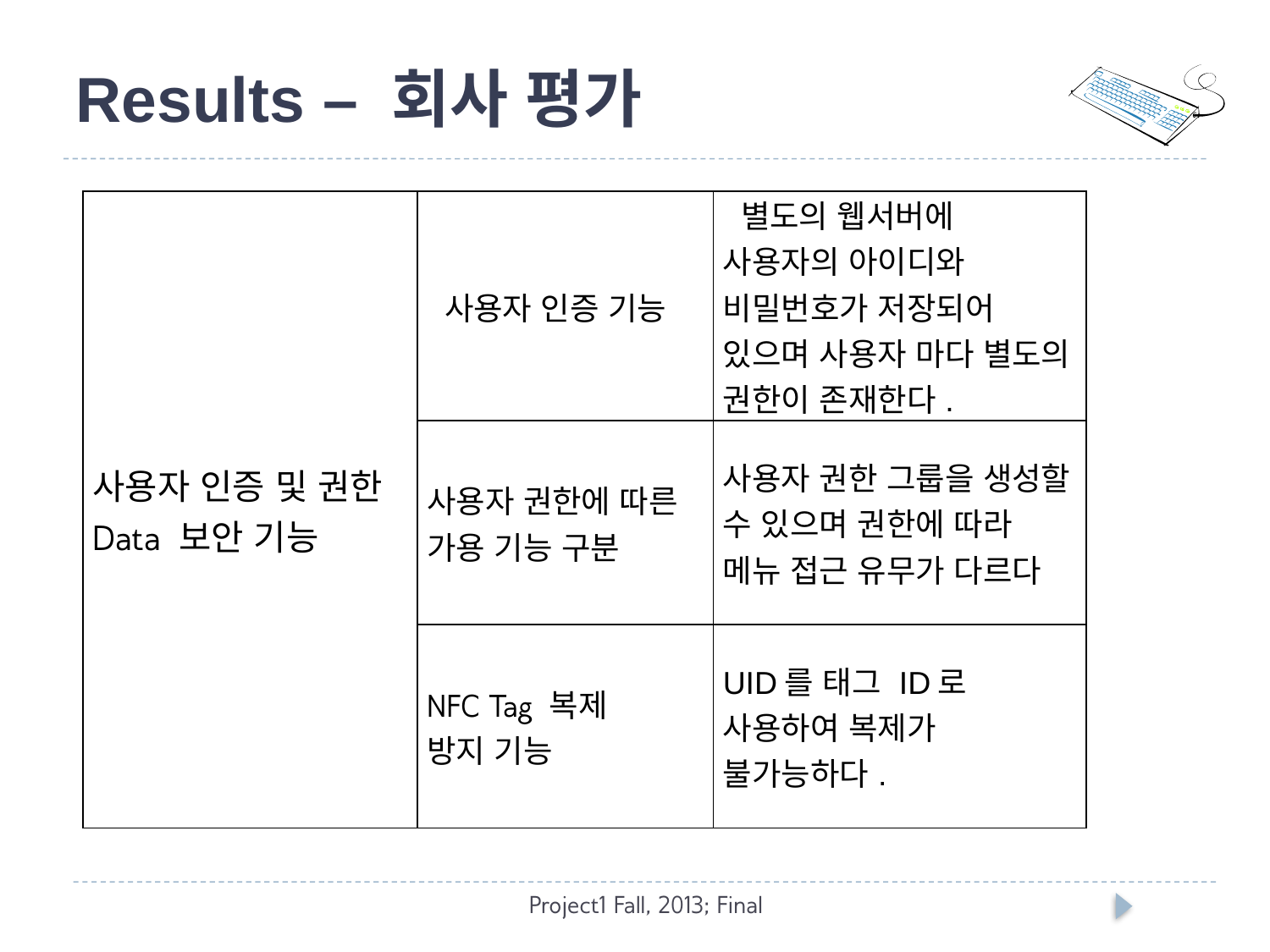

# Results – 회사 평가

| 사용자 인증 및 권한 Data 보안 기능 | 사용자 인증 기능 | 별도의 웹서버에 사용자의 아이디와 비밀번호가 저장되어 있으며 사용자 마다 별도의 권한이 존재한다. |
| --- | --- | --- |
|  | 사용자 권한에 따른 가용 기능 구분 | 사용자 권한 그룹을 생성할 수 있으며 권한에 따라 메뉴 접근 유무가 다르다 |
|  | NFC Tag 복제 방지 기능 | UID를 태그 ID로 사용하여 복제가 불가능하다. |
Project1 Fall, 2013; Final